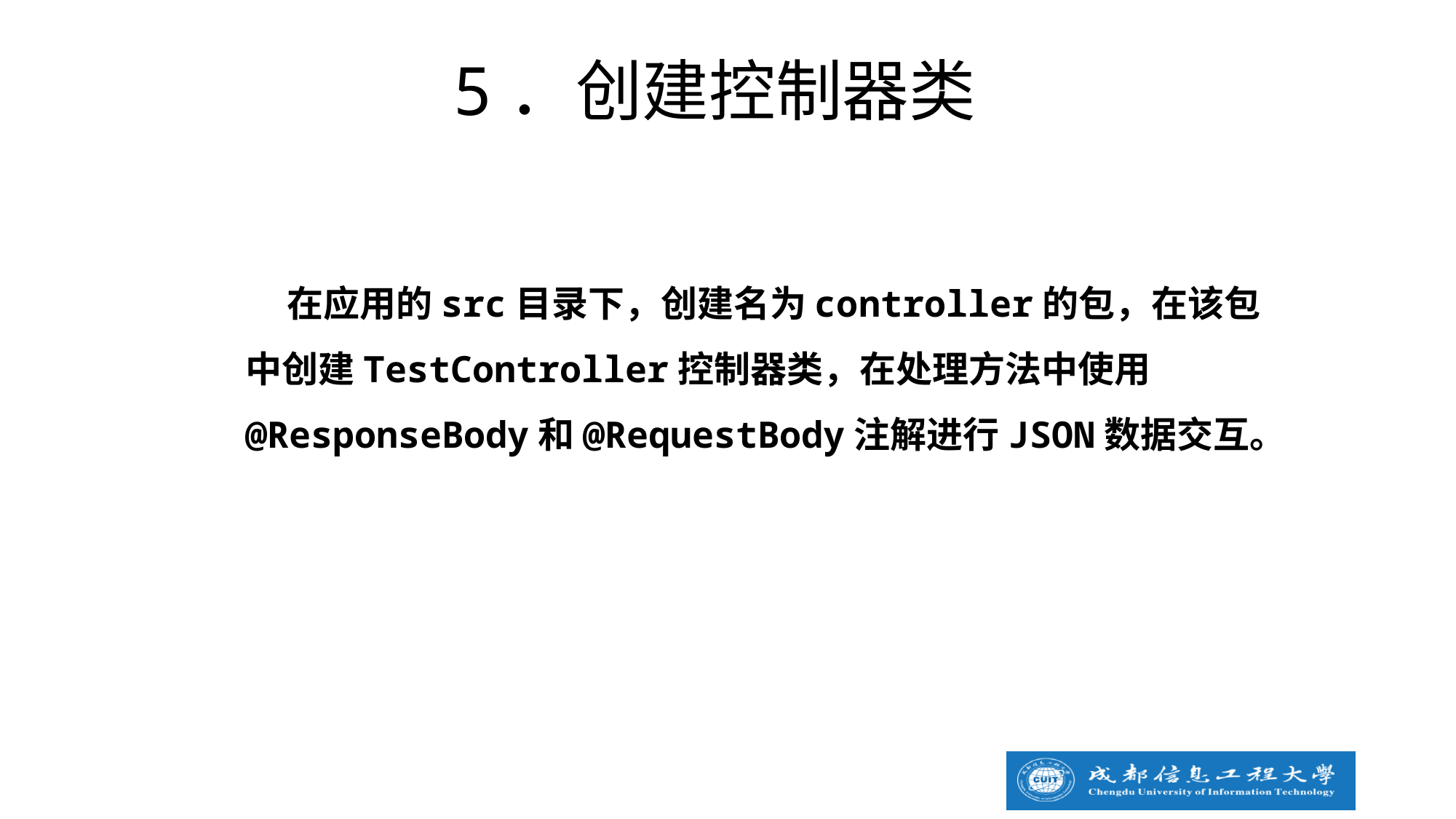

5．创建控制器类
    在应用的src目录下，创建名为controller的包，在该包中创建TestController控制器类，在处理方法中使用@ResponseBody和@RequestBody注解进行JSON数据交互。